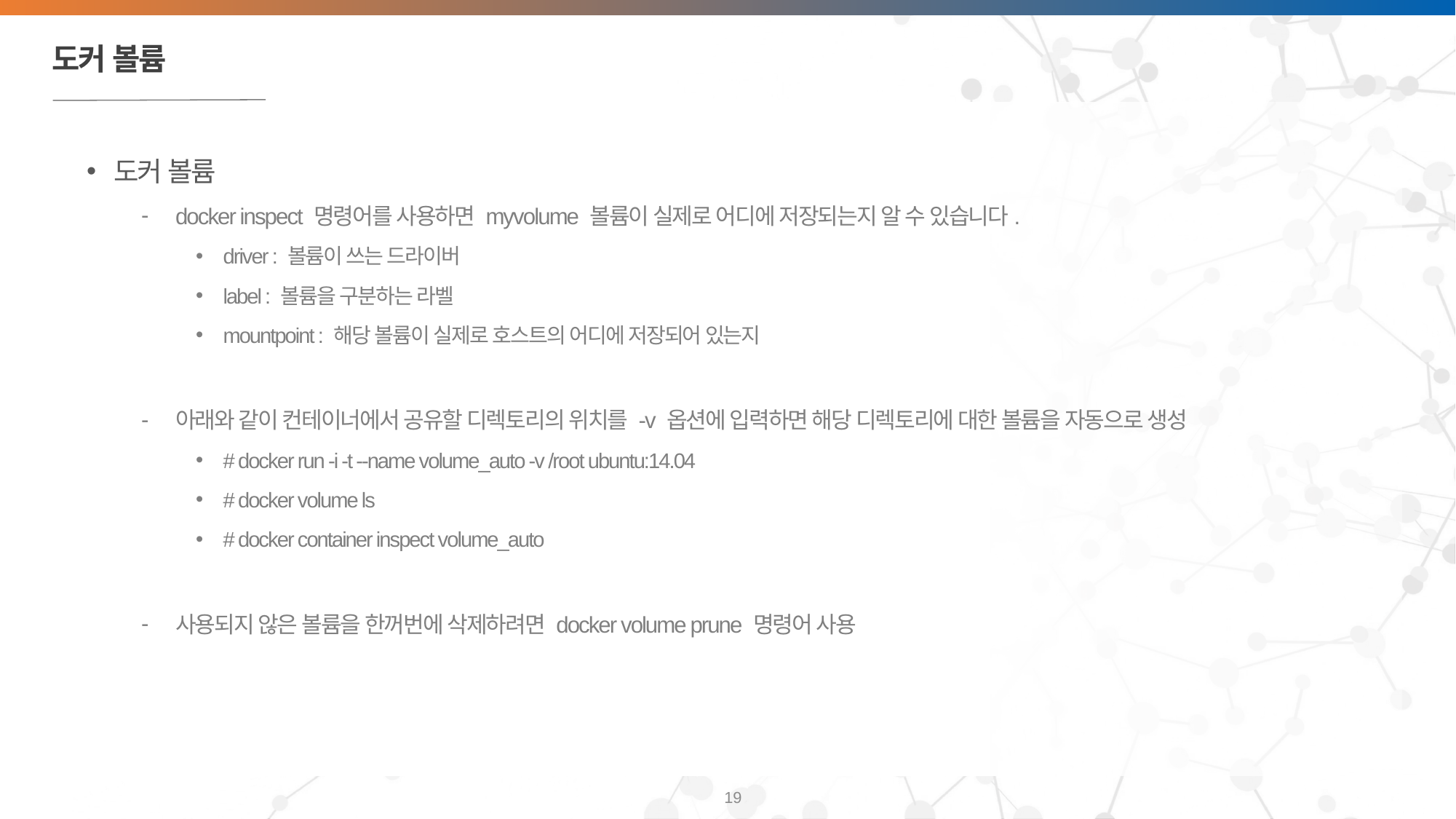

# 도커 볼륨

도커 볼륨
docker inspect 명령어를 사용하면 myvolume 볼륨이 실제로 어디에 저장되는지 알 수 있습니다.
driver : 볼륨이 쓰는 드라이버
label : 볼륨을 구분하는 라벨
mountpoint : 해당 볼륨이 실제로 호스트의 어디에 저장되어 있는지

아래와 같이 컨테이너에서 공유할 디렉토리의 위치를 -v 옵션에 입력하면 해당 디렉토리에 대한 볼륨을 자동으로 생성
# docker run -i -t --name volume_auto -v /root ubuntu:14.04
# docker volume ls
# docker container inspect volume_auto

사용되지 않은 볼륨을 한꺼번에 삭제하려면 docker volume prune 명령어 사용
19